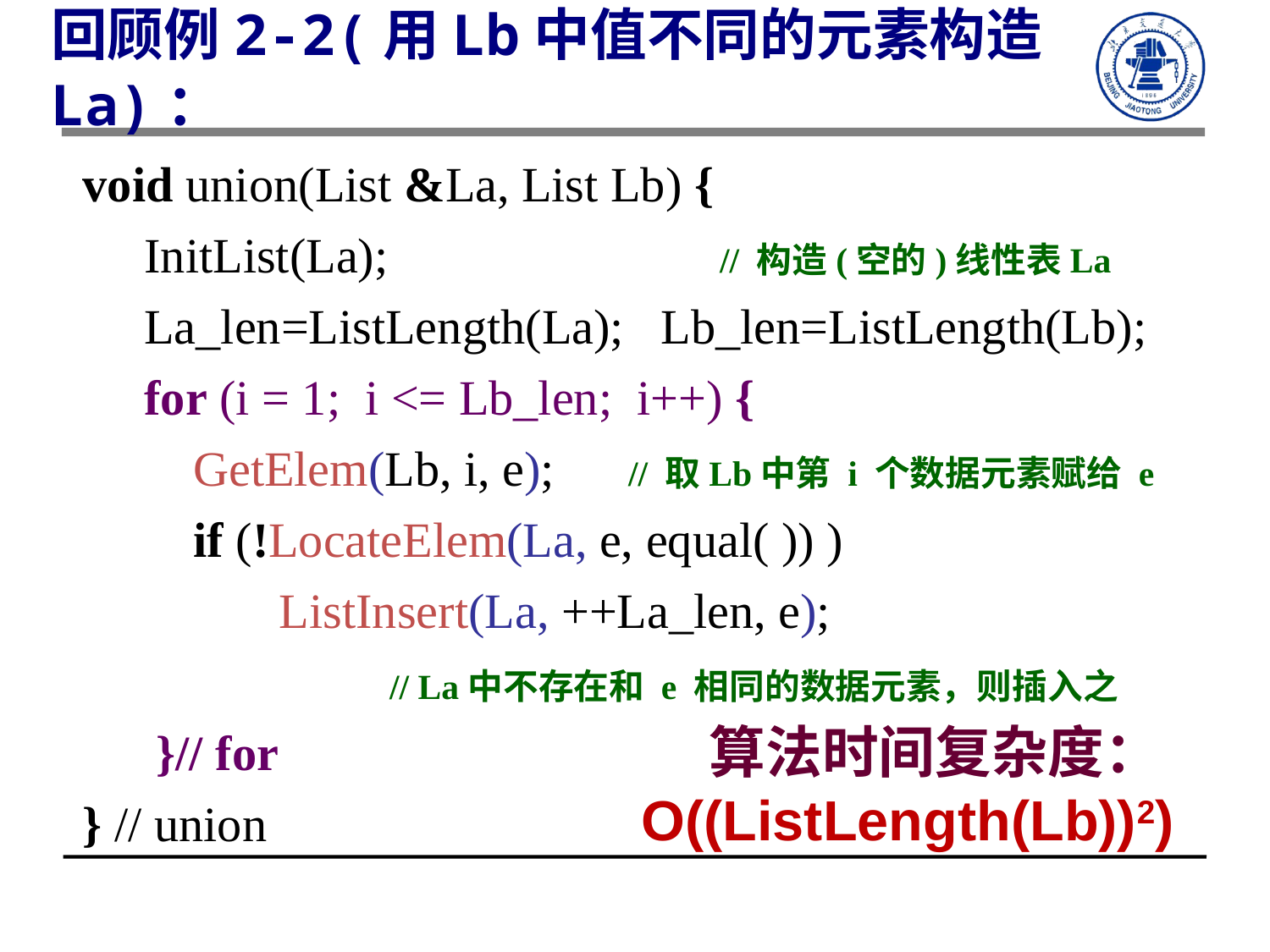

回顾例2-2(用Lb中值不同的元素构造La)：
void union(List &La, List Lb) {
     InitList(La);                           // 构造(空的)线性表La
     La_len=ListLength(La);   Lb_len=ListLength(Lb);
     for (i = 1;  i <= Lb_len;  i++) {
         GetElem(Lb, i, e);      // 取Lb中第 i 个数据元素赋给 e
         if (!LocateElem(La, e, equal( )) )
                ListInsert(La, ++La_len, e);
                         // La中不存在和 e 相同的数据元素，则插入之
      }// for
} // union
算法时间复杂度：
O((ListLength(Lb))2)